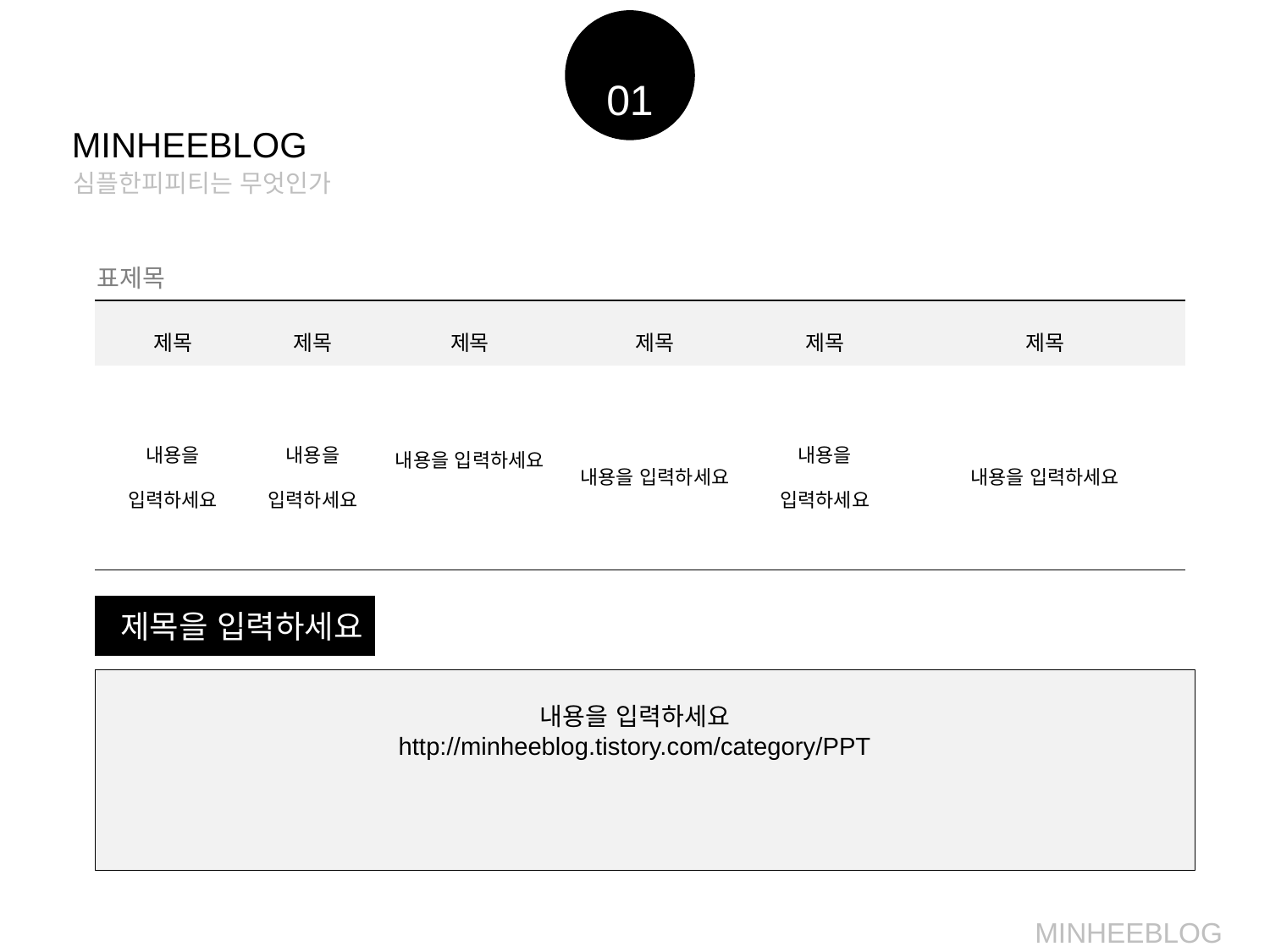

01
MINHEEBLOG
심플한피피티는 무엇인가
표제목
| 제목 | 제목 | 제목 | 제목 | 제목 | 제목 |
| --- | --- | --- | --- | --- | --- |
| 내용을 입력하세요 | 내용을 입력하세요 | 내용을 입력하세요 | 내용을 입력하세요 | 내용을 입력하세요 | 내용을 입력하세요 |

제목을 입력하세요

내용을 입력하세요
http://minheeblog.tistory.com/category/PPT
MINHEEBLOG